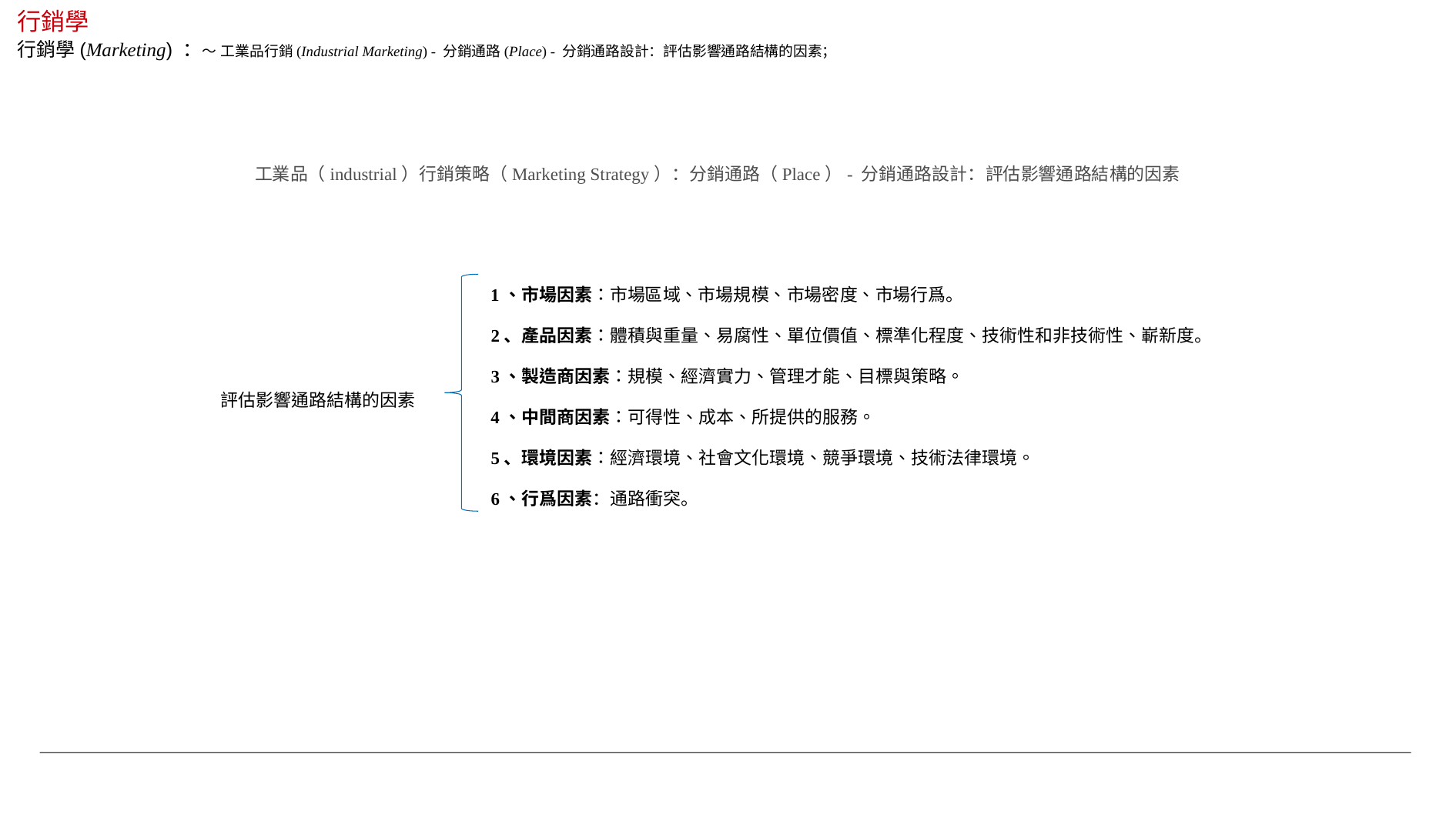

行銷學
行銷學(Marketing) ：～ 工業品行銷(Industrial Marketing) - 分銷通路(Place) - 分銷通路設計：評估影響通路結構的因素；
工業品（industrial）行銷策略（Marketing Strategy）：分銷通路（Place）- 分銷通路設計：評估影響通路結構的因素
1、市場因素：市場區域、市場規模、市場密度、市場行爲。

2、產品因素：體積與重量、易腐性、單位價值、標準化程度、技術性和非技術性、嶄新度。
3、製造商因素：規模、經濟實力、管理才能、目標與策略。
評估影響通路結構的因素
4、中間商因素：可得性、成本、所提供的服務。
5、環境因素：經濟環境、社會文化環境、競爭環境、技術法律環境。
6、行爲因素：通路衝突。